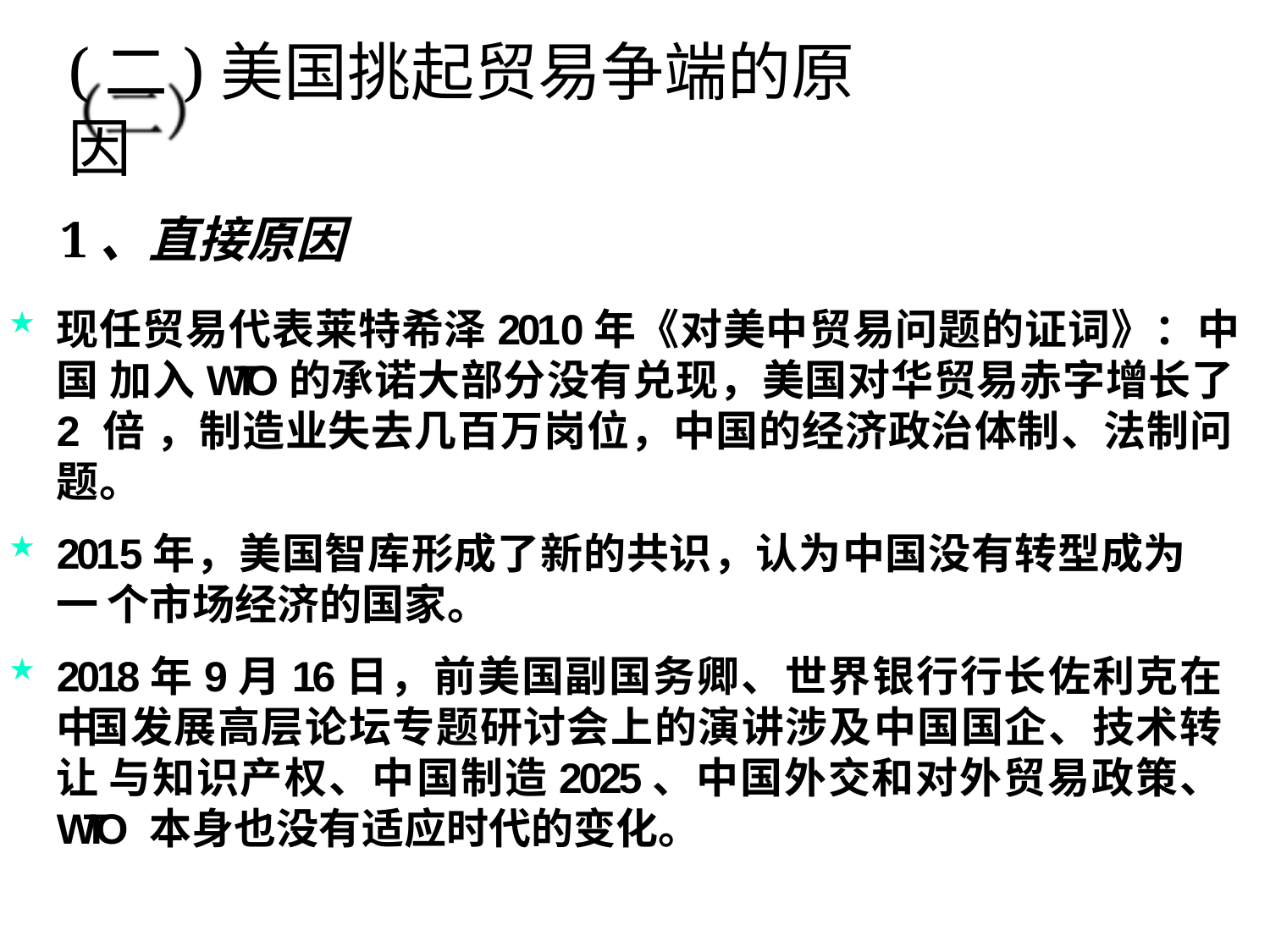

# (二)美国挑起贸易争端的原因
1、直接原因
现任贸易代表莱特希泽2010年《对美中贸易问题的证词》：中国 加入WTO的承诺大部分没有兑现，美国对华贸易赤字增长了2 倍 ，制造业失去几百万岗位，中国的经济政治体制、法制问题。
2015年，美国智库形成了新的共识，认为中国没有转型成为一 个市场经济的国家。
2018年9月16日，前美国副国务卿、世界银行行长佐利克在中 国发展高层论坛专题研讨会上的演讲涉及中国国企、技术转让 与知识产权、中国制造2025、中国外交和对外贸易政策、WTO  本身也没有适应时代的变化。